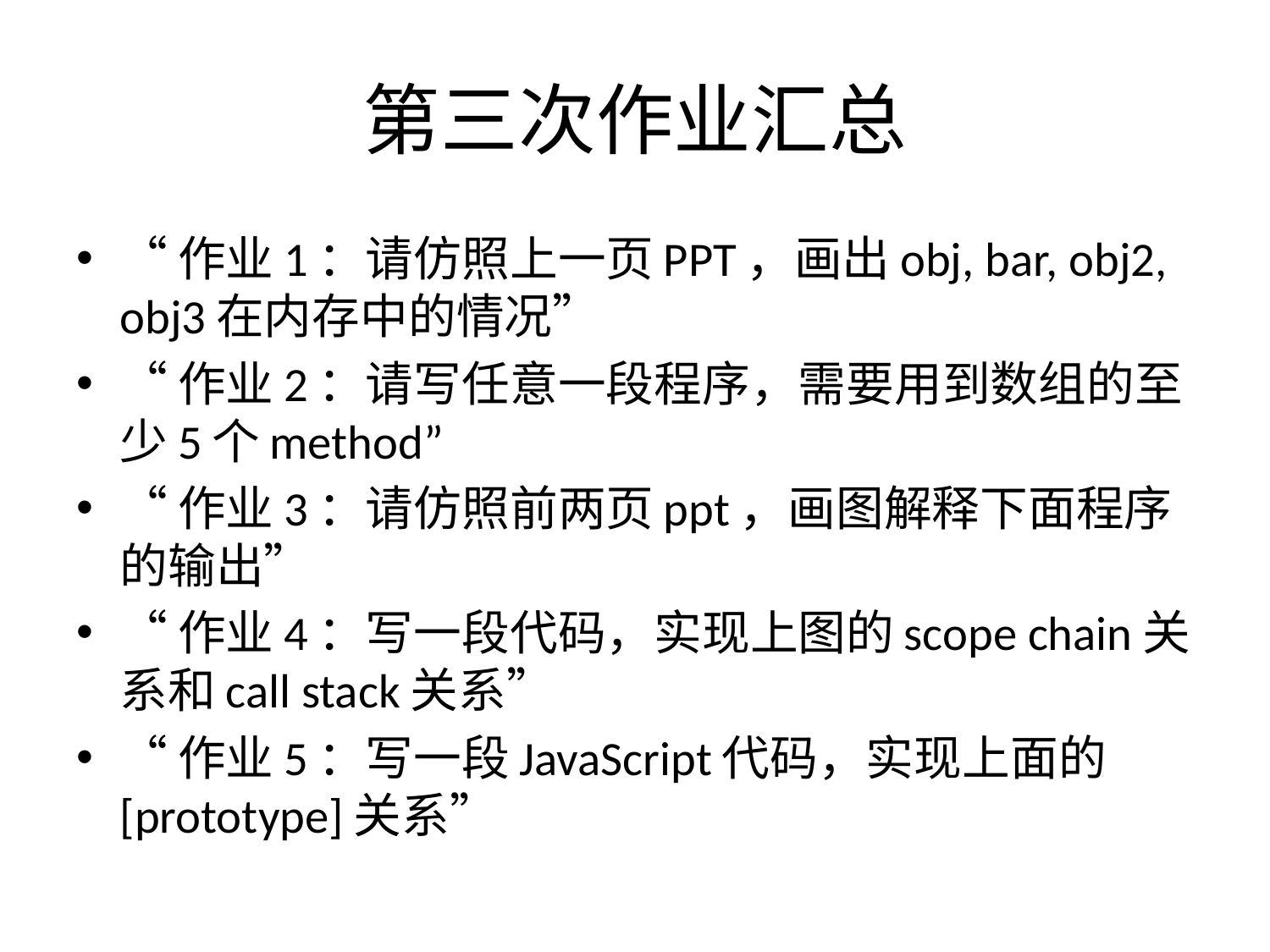

# 第三次作业汇总
“作业1：请仿照上一页PPT，画出obj, bar, obj2, obj3在内存中的情况”
“作业2：请写任意一段程序，需要用到数组的至少5个method”
“作业3：请仿照前两页ppt，画图解释下面程序的输出”
“作业4：写一段代码，实现上图的scope chain关系和call stack关系”
“作业5：写一段JavaScript代码，实现上面的[prototype]关系”